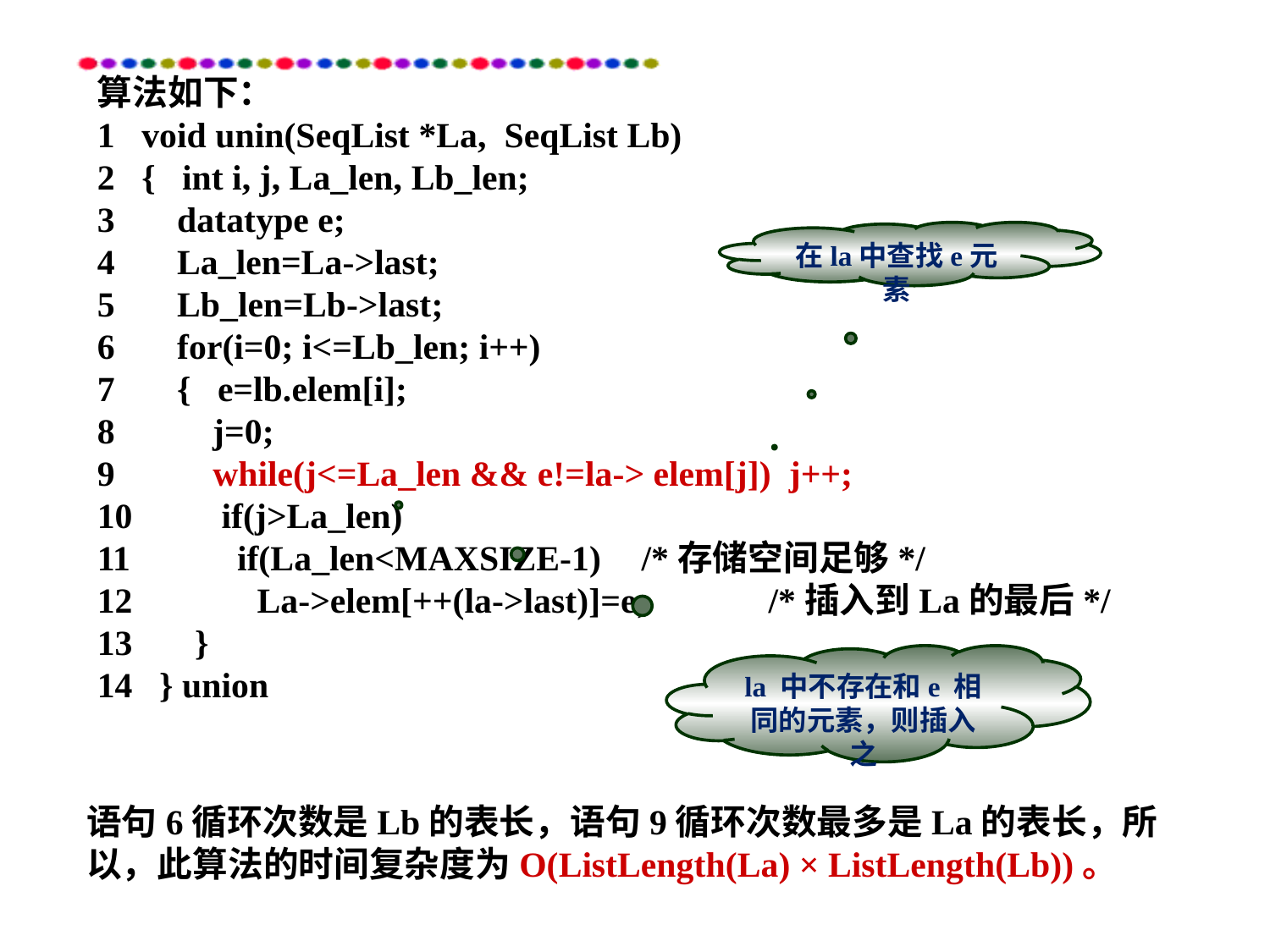

算法如下：
1   void unin(SeqList *La,  SeqList Lb)
2   {   int i, j, La_len, Lb_len;
3       datatype e;
4       La_len=La->last;
5       Lb_len=Lb->last;
6       for(i=0; i<=Lb_len; i++)
7       {   e=lb.elem[i];
8           j=0;
9           while(j<=La_len && e!=la-> elem[j])  j++;
10          if(j>La_len)
11            if(La_len<MAXSIZE-1)    	/*存储空间足够*/
12              La->elem[++(la->last)]=e; 	/*插入到La的最后*/
13       }
14   } union
在la中查找e元素
la 中不存在和e 相同的元素，则插入之
语句6循环次数是Lb的表长，语句9循环次数最多是La的表长，所以，此算法的时间复杂度为O(ListLength(La) × ListLength(Lb))。